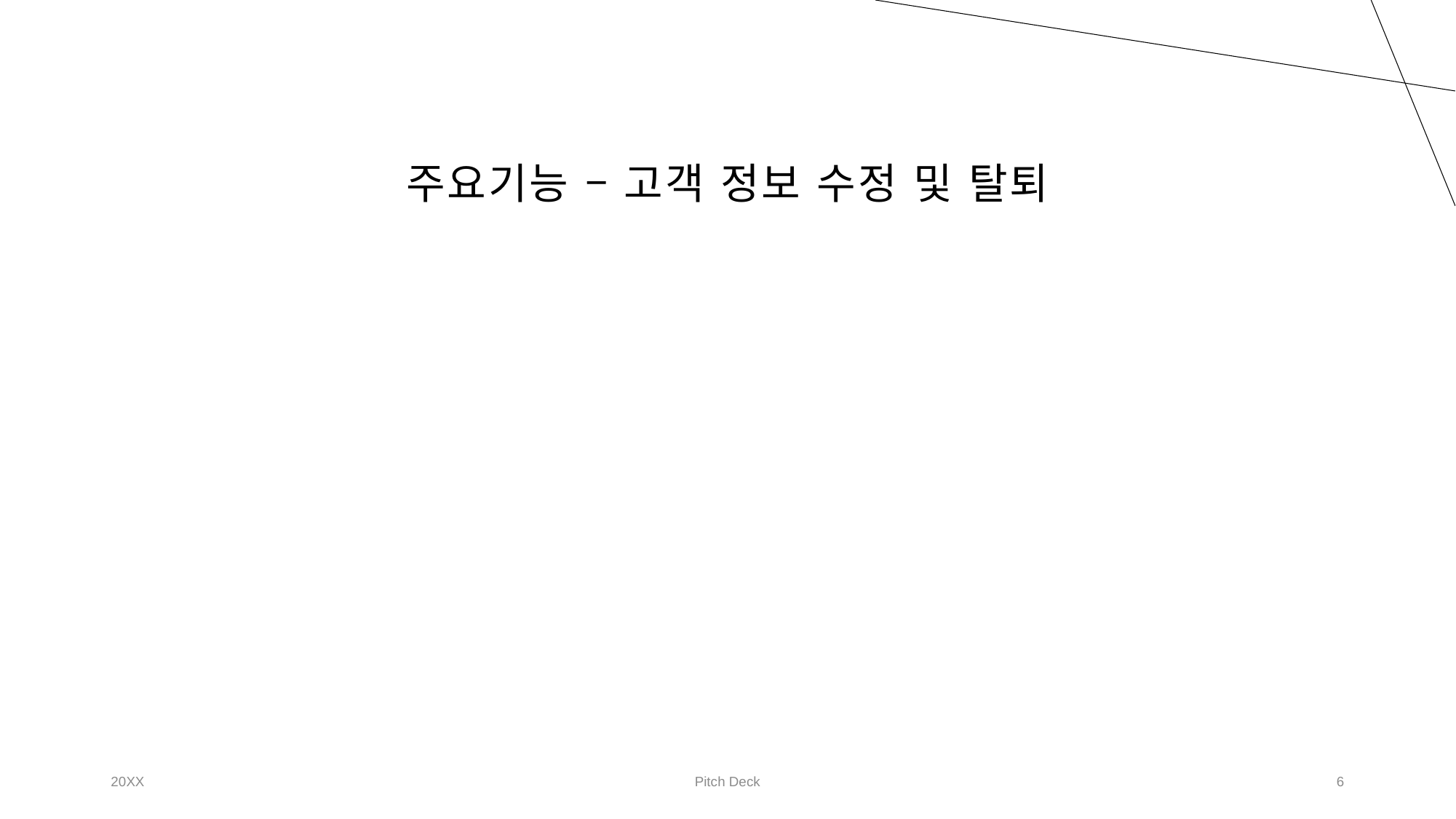

# 주요기능 – 고객 정보 수정 및 탈퇴
20XX
Pitch Deck
6